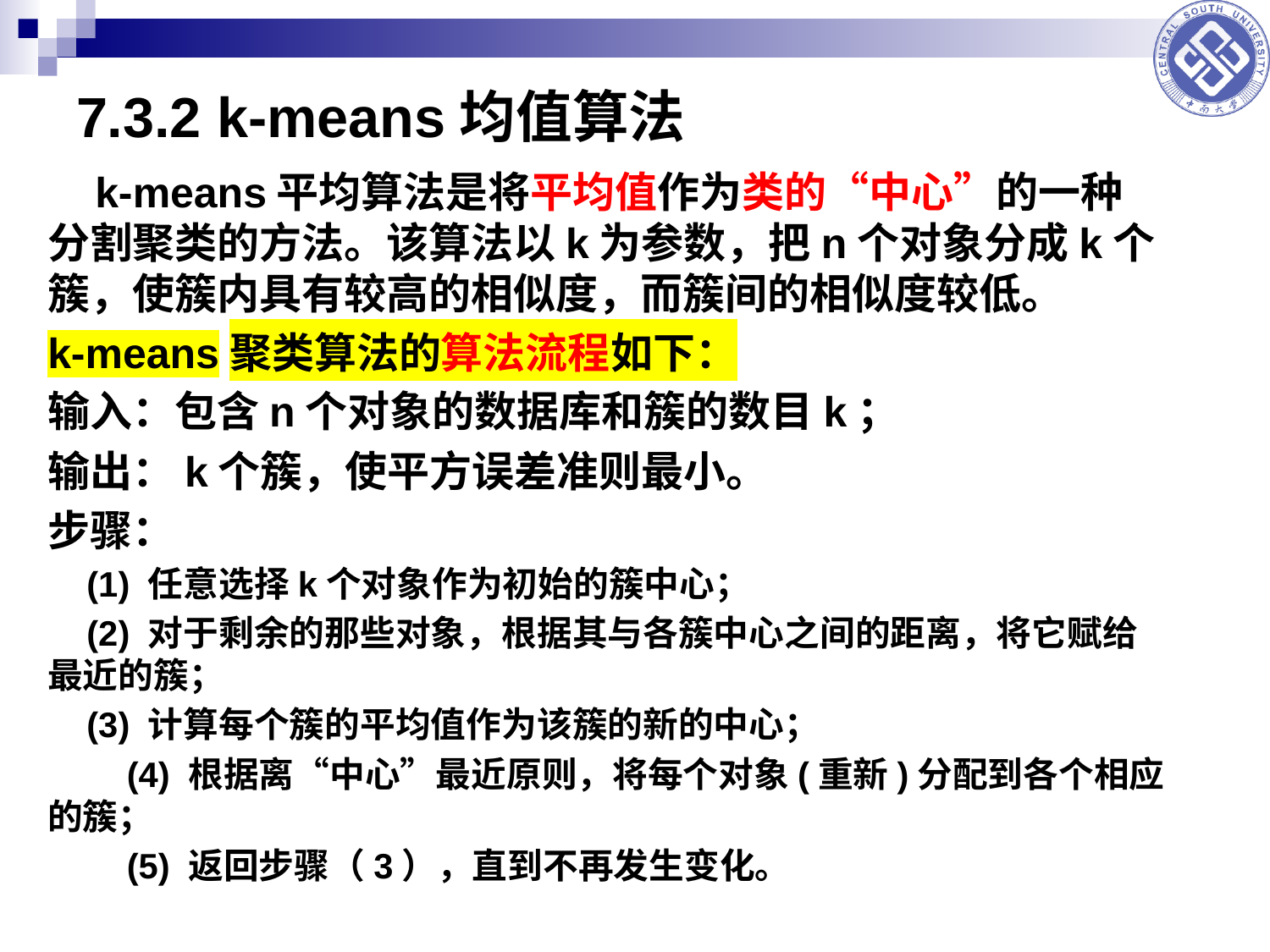

# 7.3.2 k-means均值算法
    k-means平均算法是将平均值作为类的“中心”的一种分割聚类的方法。该算法以k为参数，把n个对象分成k个簇，使簇内具有较高的相似度，而簇间的相似度较低。
k-means聚类算法的算法流程如下：
输入：包含n个对象的数据库和簇的数目k；
输出：k个簇，使平方误差准则最小。
步骤：
    (1) 任意选择k个对象作为初始的簇中心；
    (2) 对于剩余的那些对象，根据其与各簇中心之间的距离，将它赋给最近的簇；
    (3) 计算每个簇的平均值作为该簇的新的中心；
　　(4) 根据离“中心”最近原则，将每个对象(重新)分配到各个相应的簇；
　　(5) 返回步骤（3），直到不再发生变化。